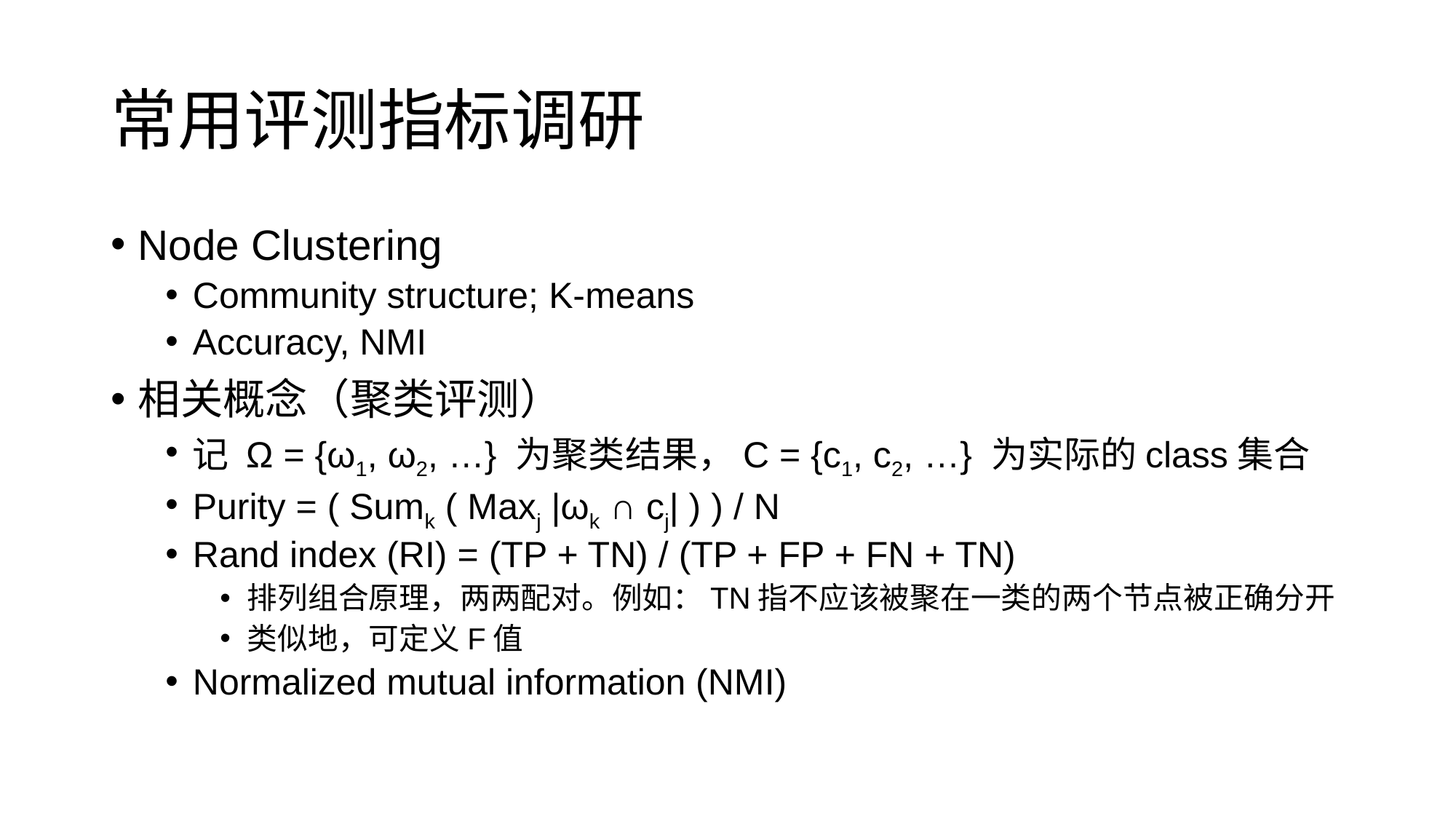

# 常用评测指标调研
Node Clustering
Community structure; K-means
Accuracy, NMI
相关概念（聚类评测）
记 Ω = {ω1, ω2, …} 为聚类结果，C = {c1, c2, …} 为实际的class集合
Purity = ( Sumk ( Maxj |ωk ∩ cj| ) ) / N
Rand index (RI) = (TP + TN) / (TP + FP + FN + TN)
排列组合原理，两两配对。例如：TN指不应该被聚在一类的两个节点被正确分开
类似地，可定义F值
Normalized mutual information (NMI)